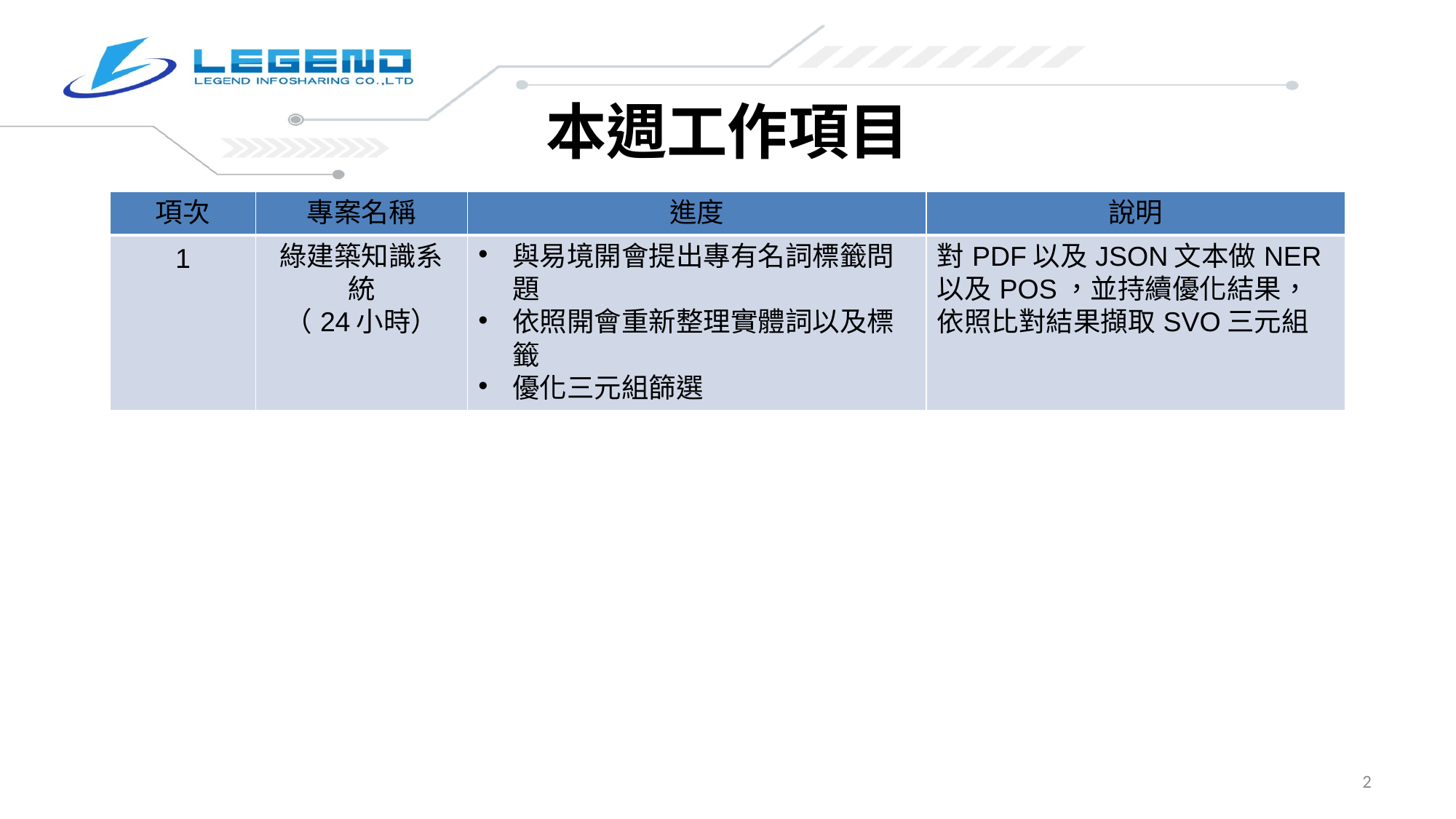

# 本週工作項目
| 項次 | 專案名稱 | 進度 | 說明 |
| --- | --- | --- | --- |
| 1 | 綠建築知識系統 （24小時） | 與易境開會提出專有名詞標籤問題 依照開會重新整理實體詞以及標籤 優化三元組篩選 | 對PDF以及JSON文本做NER以及POS，並持續優化結果，依照比對結果擷取SVO三元組 |
2